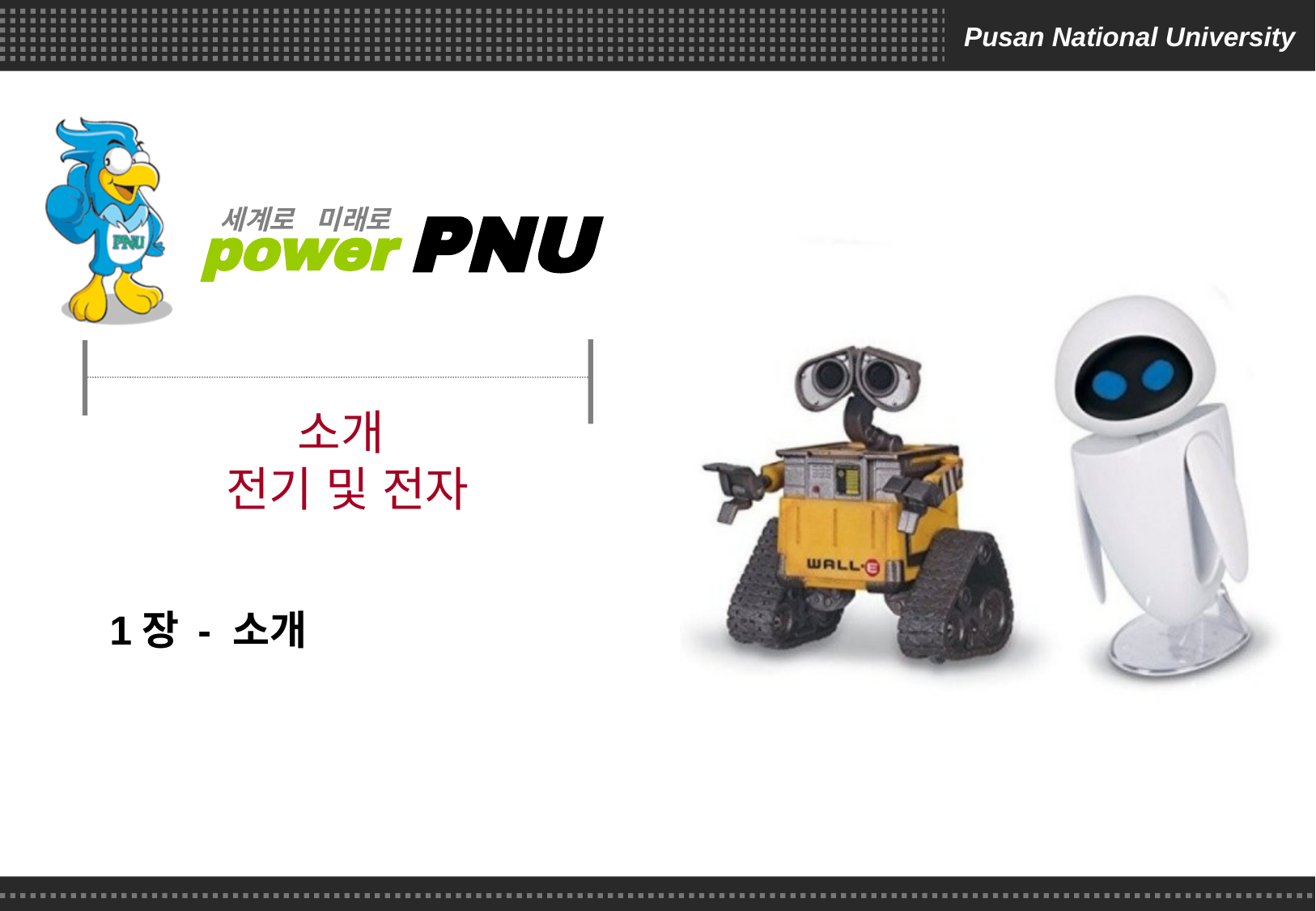

# 소개 전기 및 전자
1장 - 소개